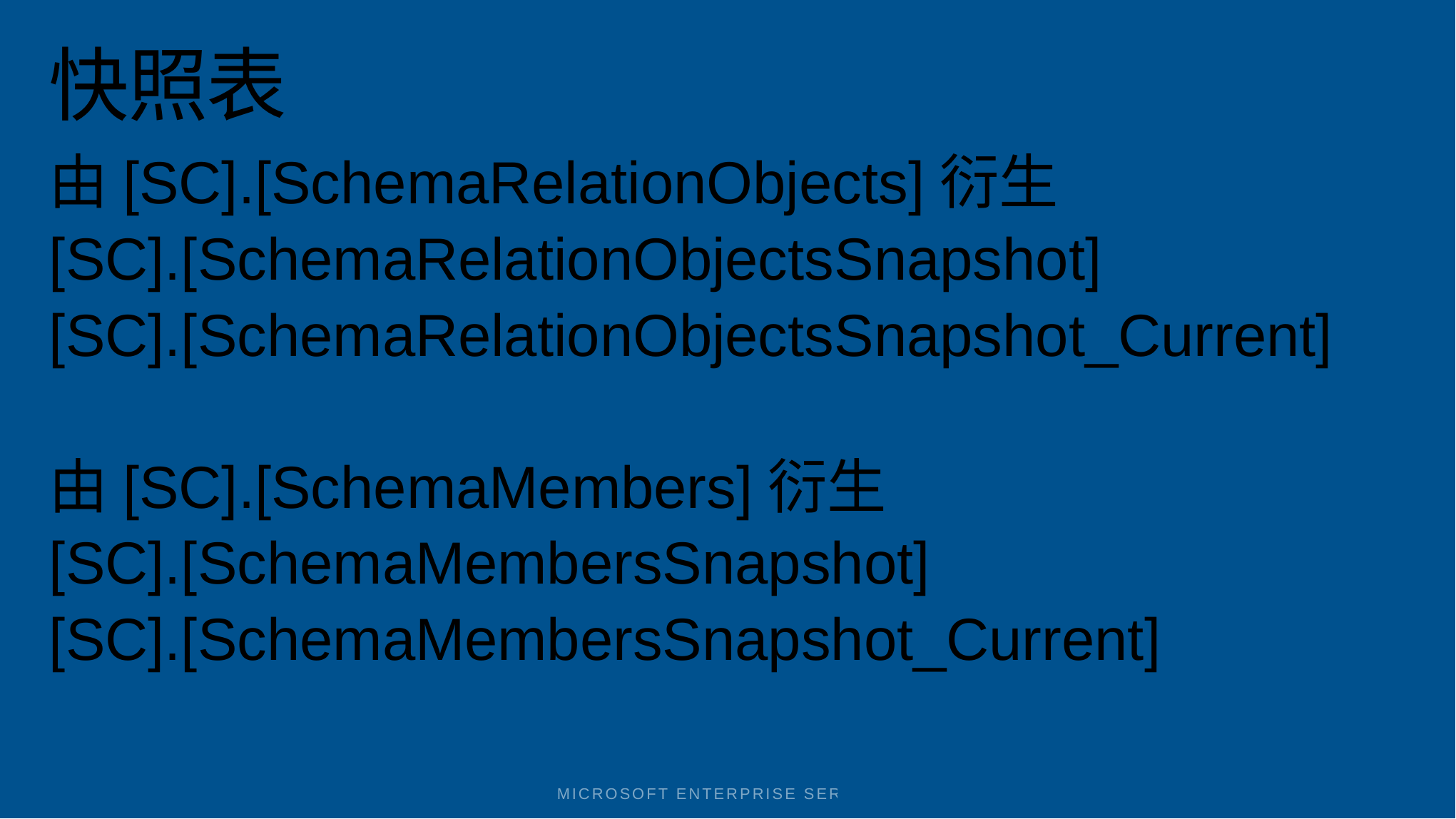

# 快照表
由[SC].[SchemaRelationObjects]衍生
[SC].[SchemaRelationObjectsSnapshot]
[SC].[SchemaRelationObjectsSnapshot_Current]

由[SC].[SchemaMembers]衍生
[SC].[SchemaMembersSnapshot]
[SC].[SchemaMembersSnapshot_Current]